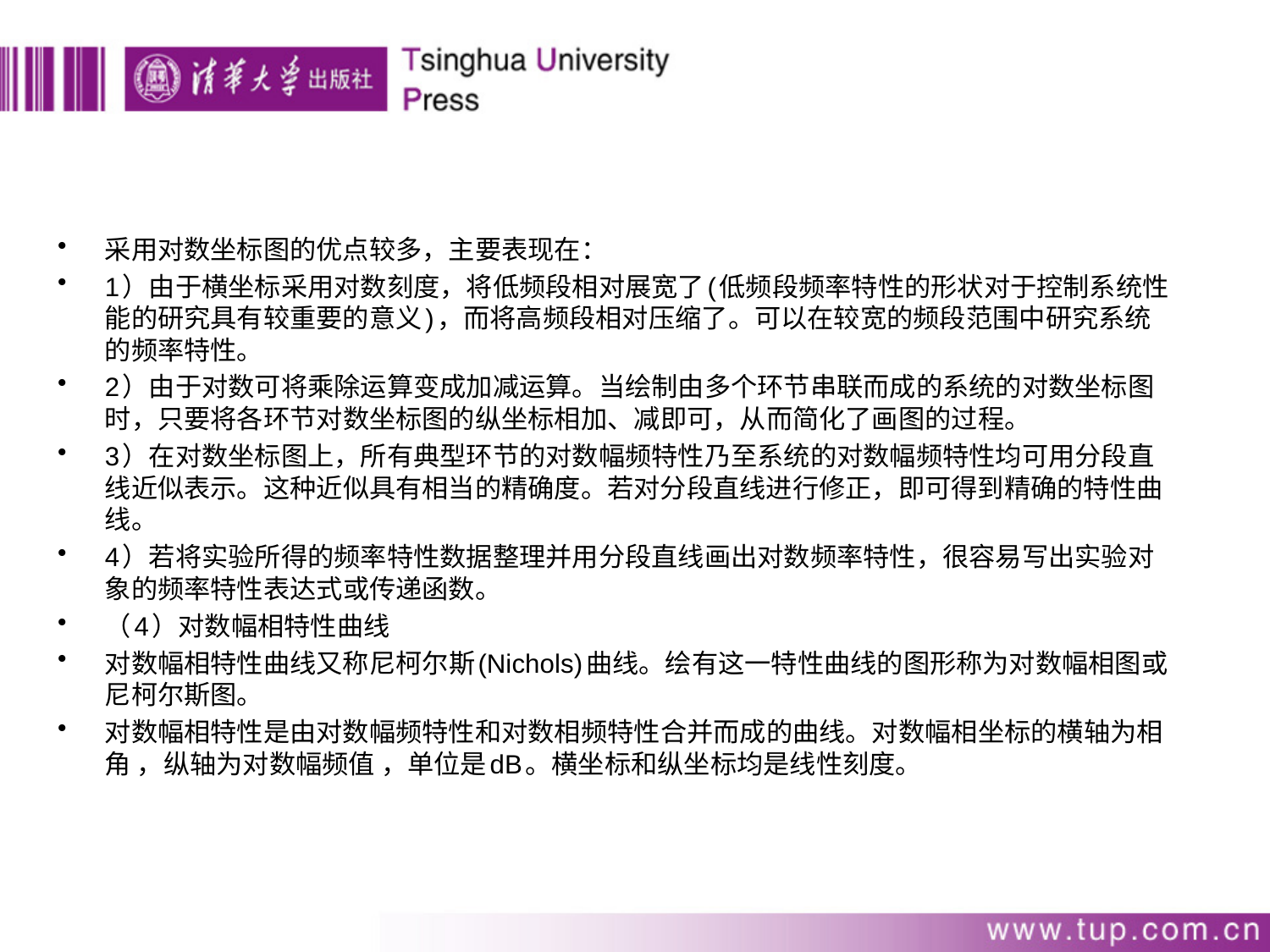

采用对数坐标图的优点较多，主要表现在：
1）由于横坐标采用对数刻度，将低频段相对展宽了(低频段频率特性的形状对于控制系统性能的研究具有较重要的意义)，而将高频段相对压缩了。可以在较宽的频段范围中研究系统的频率特性。
2）由于对数可将乘除运算变成加减运算。当绘制由多个环节串联而成的系统的对数坐标图时，只要将各环节对数坐标图的纵坐标相加、减即可，从而简化了画图的过程。
3）在对数坐标图上，所有典型环节的对数幅频特性乃至系统的对数幅频特性均可用分段直线近似表示。这种近似具有相当的精确度。若对分段直线进行修正，即可得到精确的特性曲线。
4）若将实验所得的频率特性数据整理并用分段直线画出对数频率特性，很容易写出实验对象的频率特性表达式或传递函数。
（4）对数幅相特性曲线
对数幅相特性曲线又称尼柯尔斯(Nichols)曲线。绘有这一特性曲线的图形称为对数幅相图或尼柯尔斯图。
对数幅相特性是由对数幅频特性和对数相频特性合并而成的曲线。对数幅相坐标的横轴为相角 ，纵轴为对数幅频值 ，单位是dB。横坐标和纵坐标均是线性刻度。